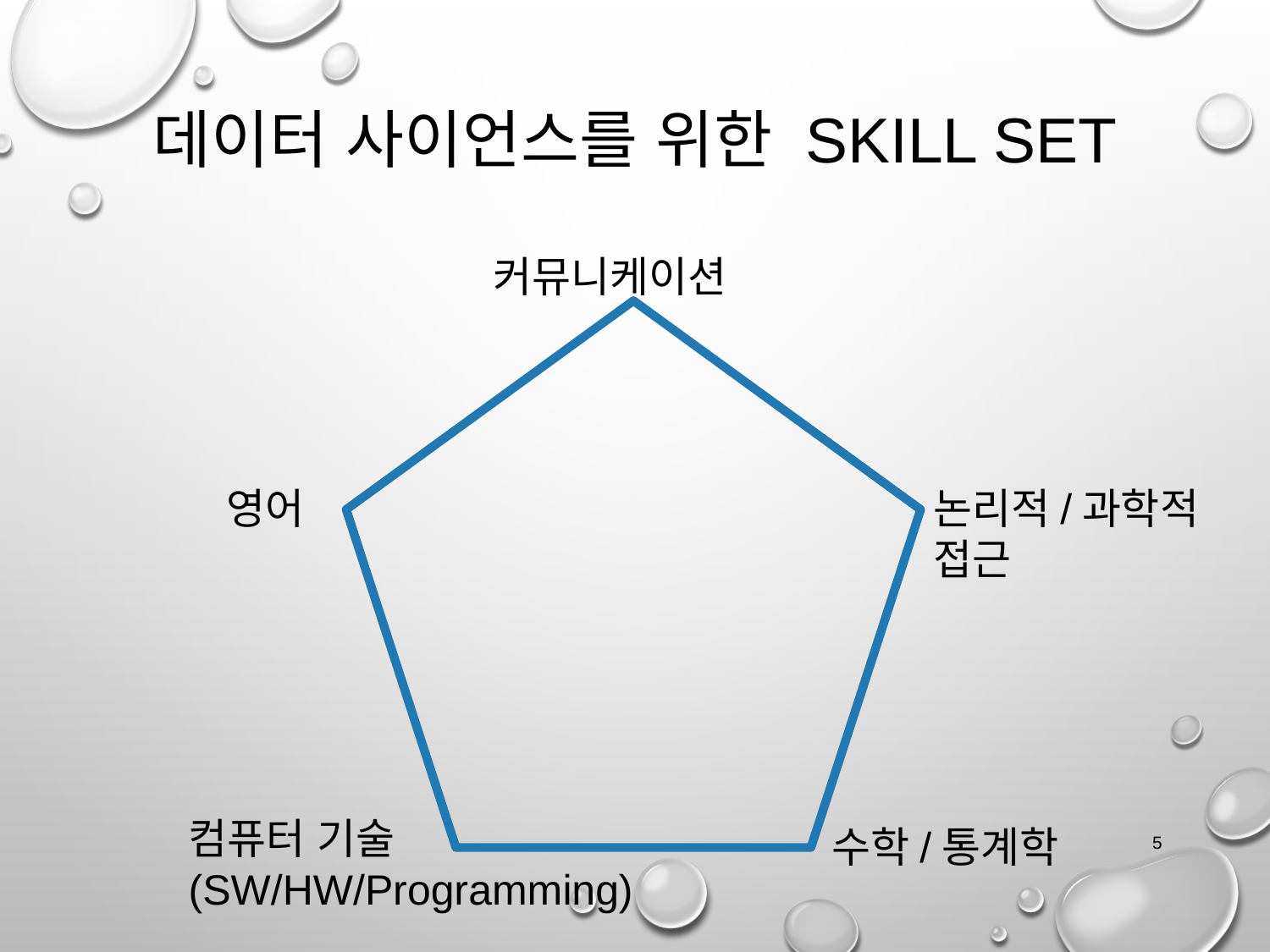

# 데이터 사이언스를 위한 Skill Set
커뮤니케이션

영어
논리적/과학적 접근
컴퓨터 기술
(SW/HW/Programming)
수학/통계학
5